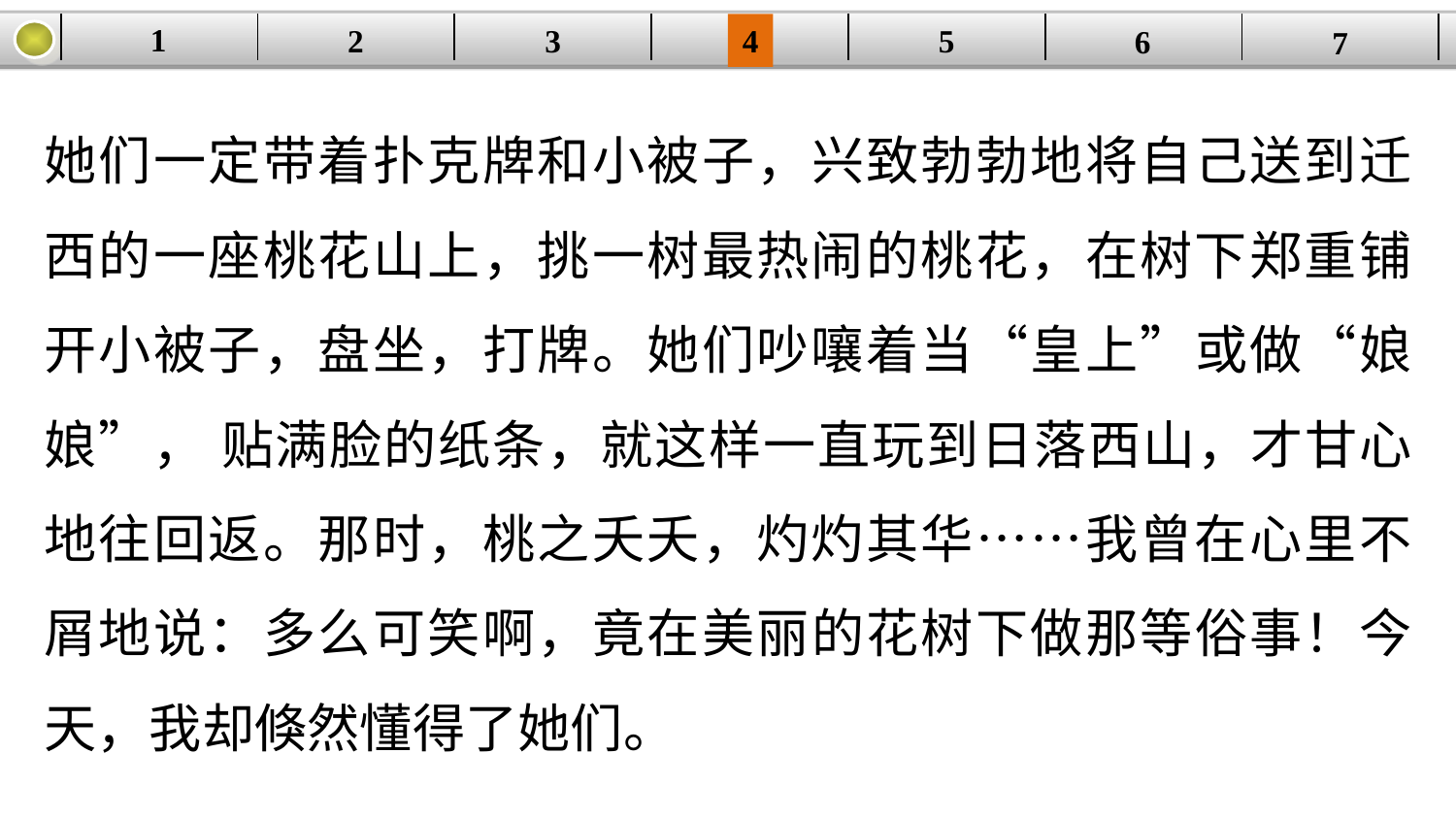

1
5
3
2
|  |  |  |  |  |  |  |
| --- | --- | --- | --- | --- | --- | --- |
4
6
7

她们一定带着扑克牌和小被子，兴致勃勃地将自己送到迁西的一座桃花山上，挑一树最热闹的桃花，在树下郑重铺开小被子，盘坐，打牌。她们吵嚷着当“皇上”或做“娘娘”， 贴满脸的纸条，就这样一直玩到日落西山，才甘心地往回返。那时，桃之夭夭，灼灼其华……我曾在心里不屑地说：多么可笑啊，竟在美丽的花树下做那等俗事！今天，我却倏然懂得了她们。